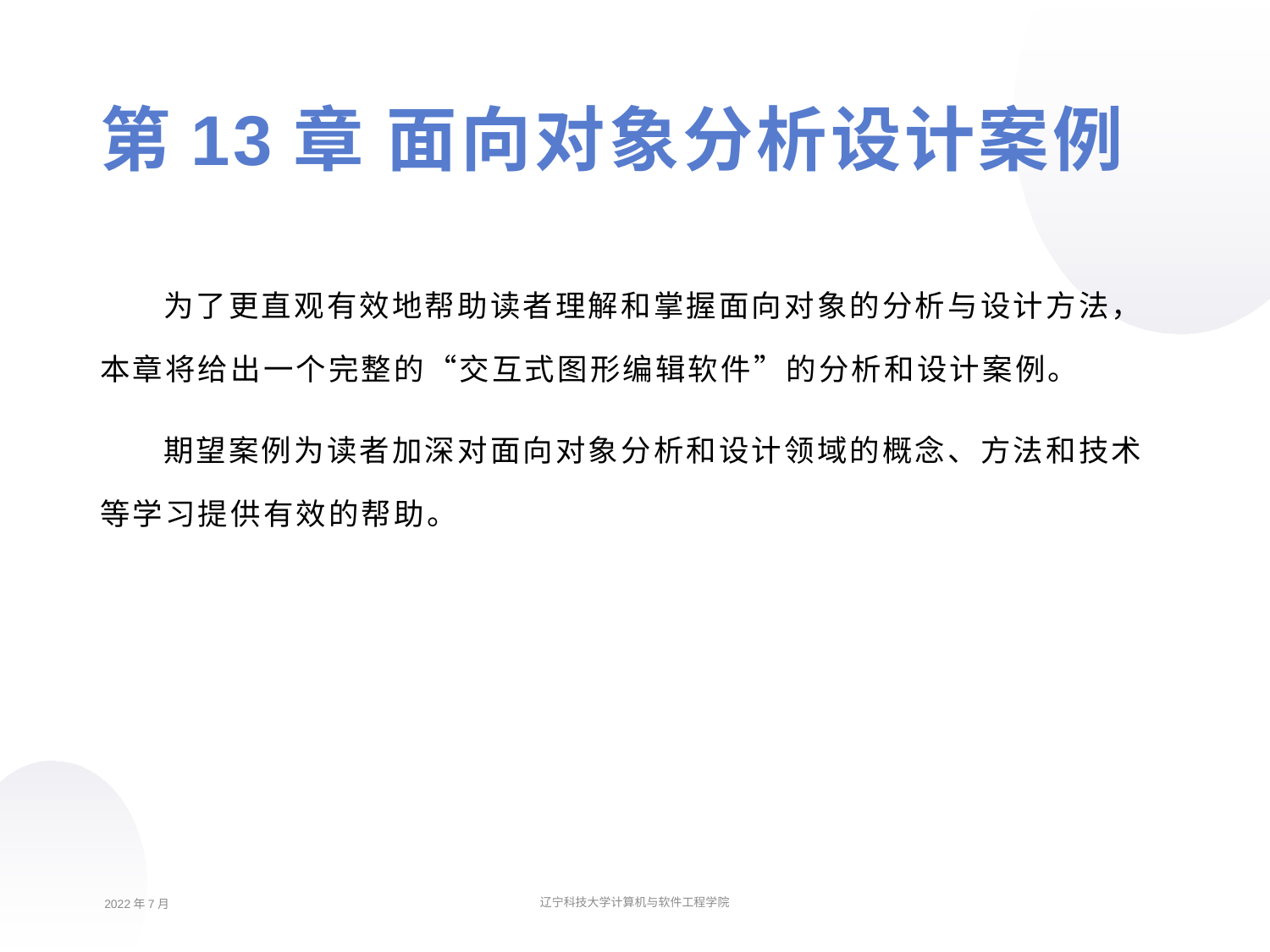

第13章 面向对象分析设计案例
为了更直观有效地帮助读者理解和掌握面向对象的分析与设计方法，本章将给出一个完整的“交互式图形编辑软件”的分析和设计案例。
期望案例为读者加深对面向对象分析和设计领域的概念、方法和技术等学习提供有效的帮助。

2022年7月
辽宁科技大学计算机与软件工程学院
2